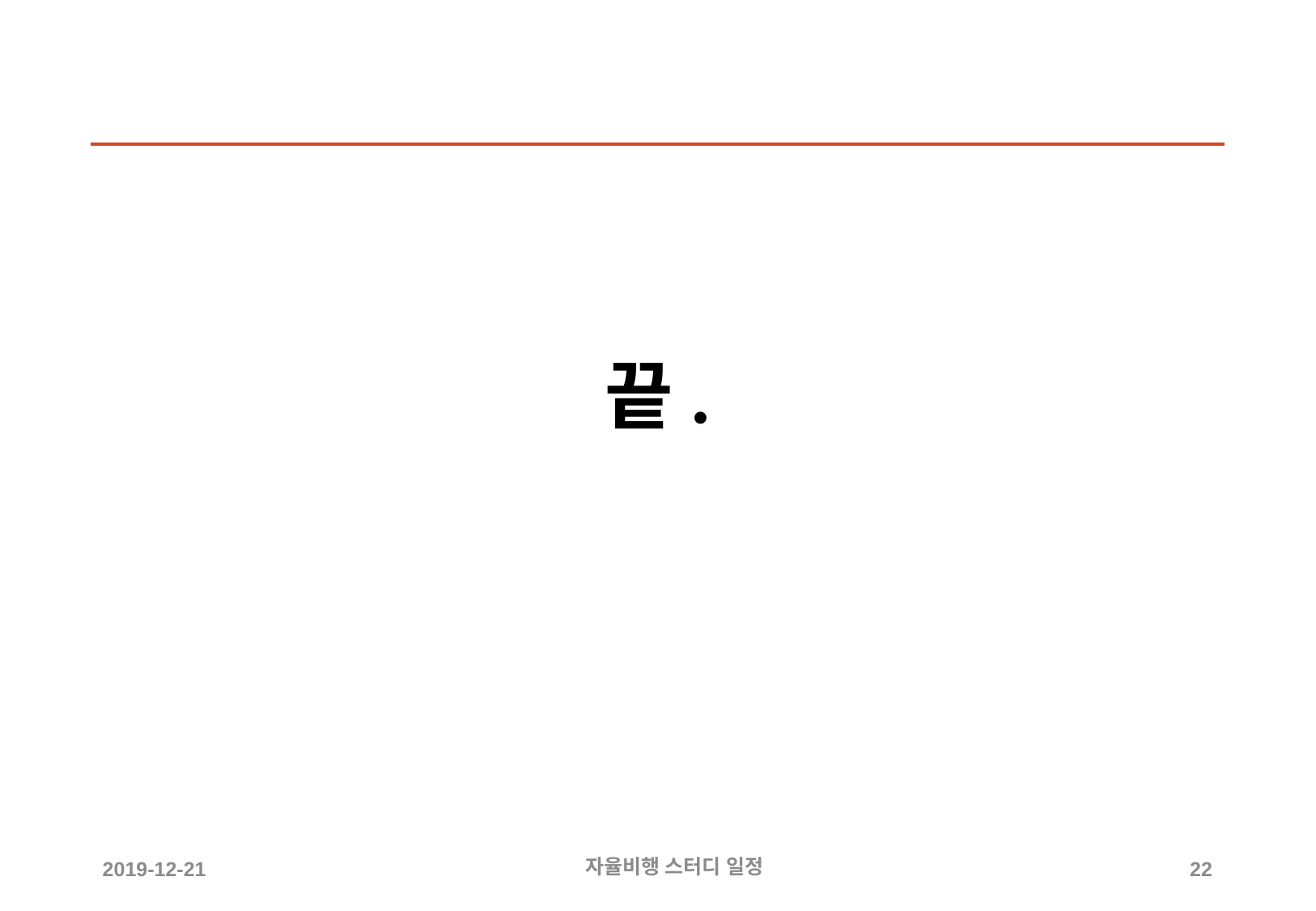

# 끝.
2019-12-21
자율비행 스터디 일정
22